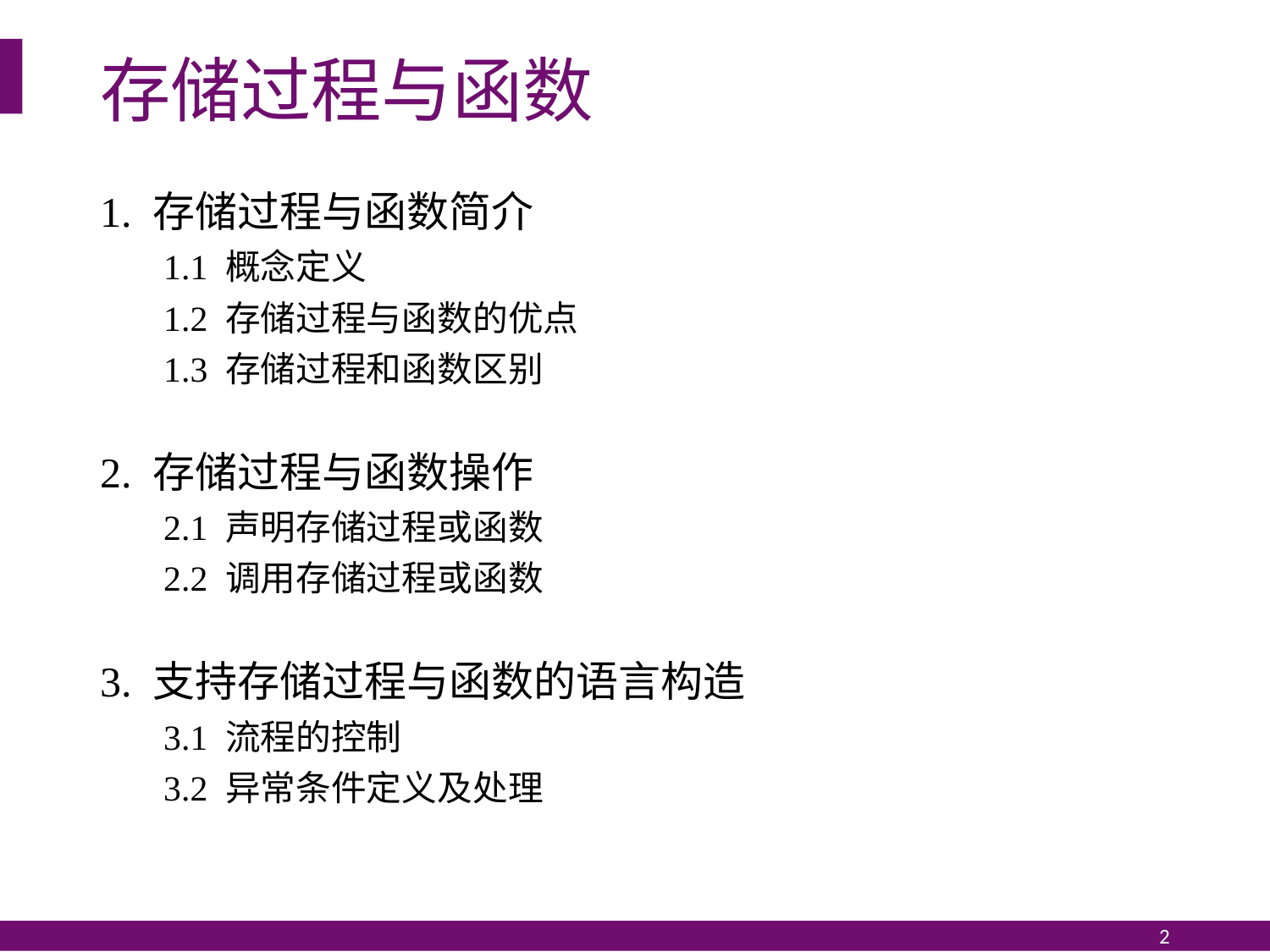

# 存储过程与函数
1. 存储过程与函数简介
1.1 概念定义
1.2 存储过程与函数的优点
1.3 存储过程和函数区别

2. 存储过程与函数操作
2.1 声明存储过程或函数
2.2 调用存储过程或函数

3. 支持存储过程与函数的语言构造
3.1 流程的控制
3.2 异常条件定义及处理

2